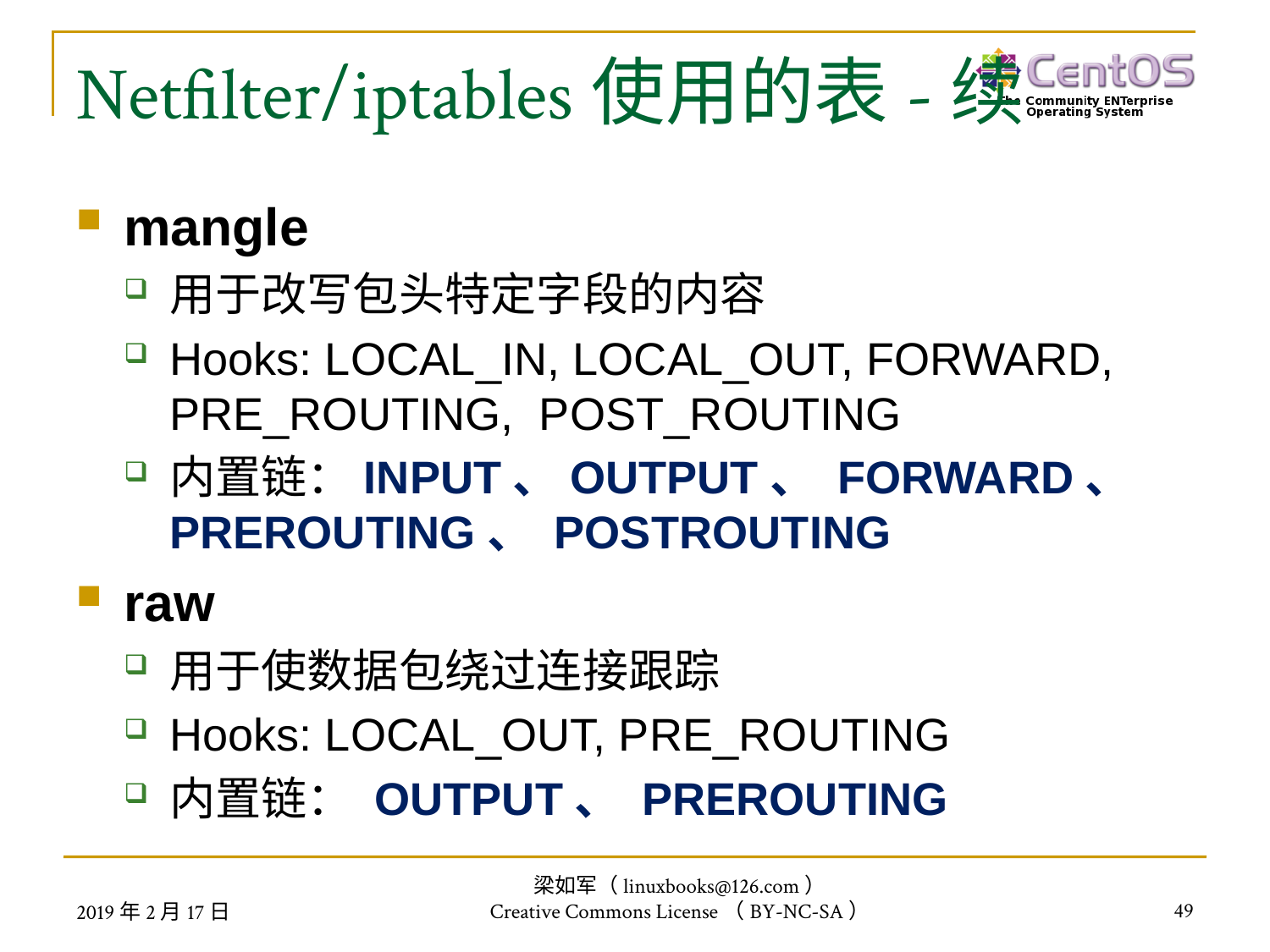

# Netfilter/iptables使用的表-续
mangle
用于改写包头特定字段的内容
Hooks: LOCAL_IN, LOCAL_OUT, FORWARD,  PRE_ROUTING,  POST_ROUTING
内置链：INPUT、OUTPUT、 FORWARD、 PREROUTING、 POSTROUTING
raw
用于使数据包绕过连接跟踪
Hooks: LOCAL_OUT, PRE_ROUTING
内置链： OUTPUT、 PREROUTING
梁如军（linuxbooks@126.com）
Creative Commons License（BY-NC-SA）
2019年2月17日
49